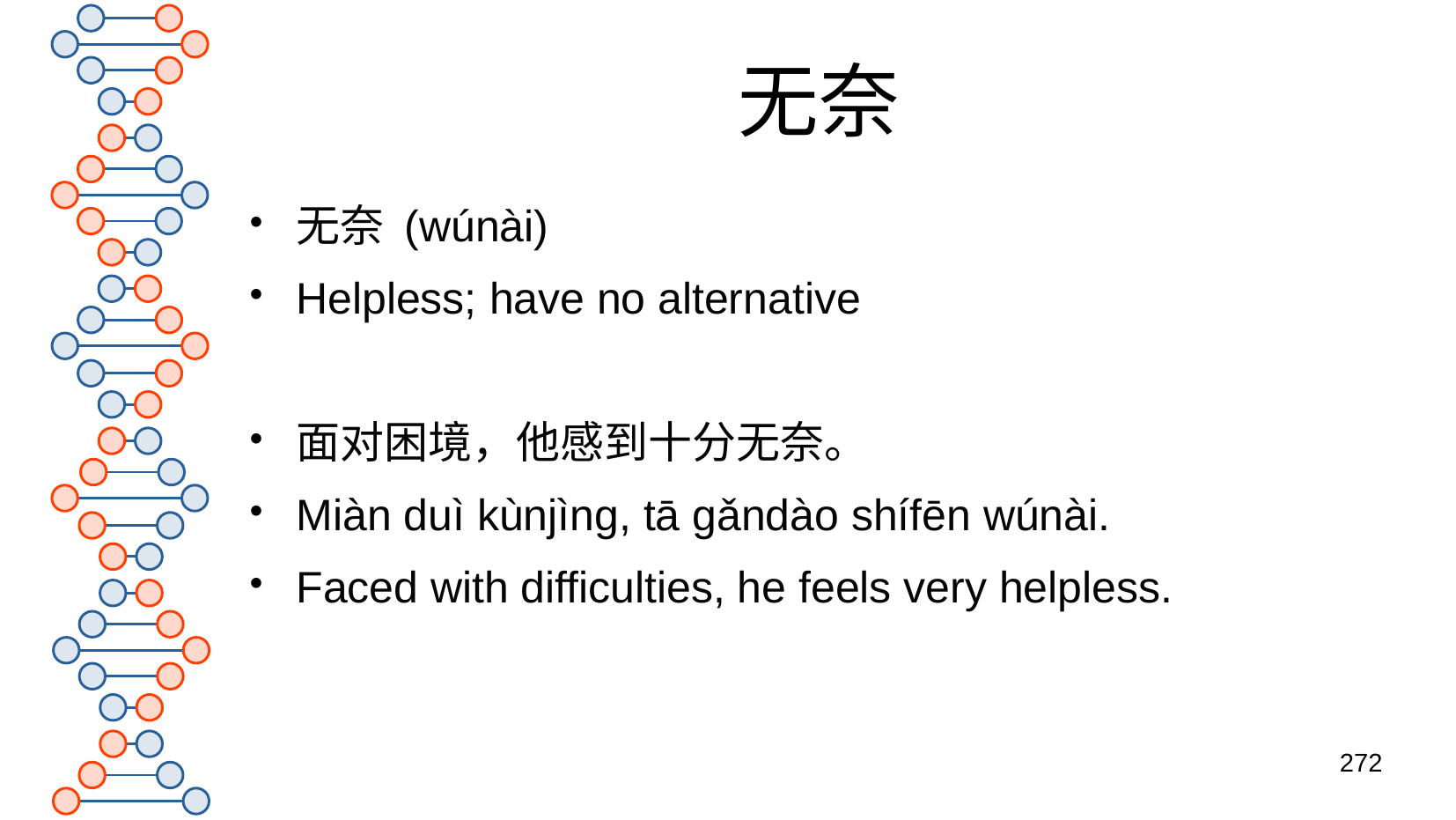

# 无奈
无奈 (wúnài)
Helpless; have no alternative

面对困境，他感到十分无奈。
Miàn duì kùnjìng, tā gǎndào shífēn wúnài.
Faced with difficulties, he feels very helpless.

272